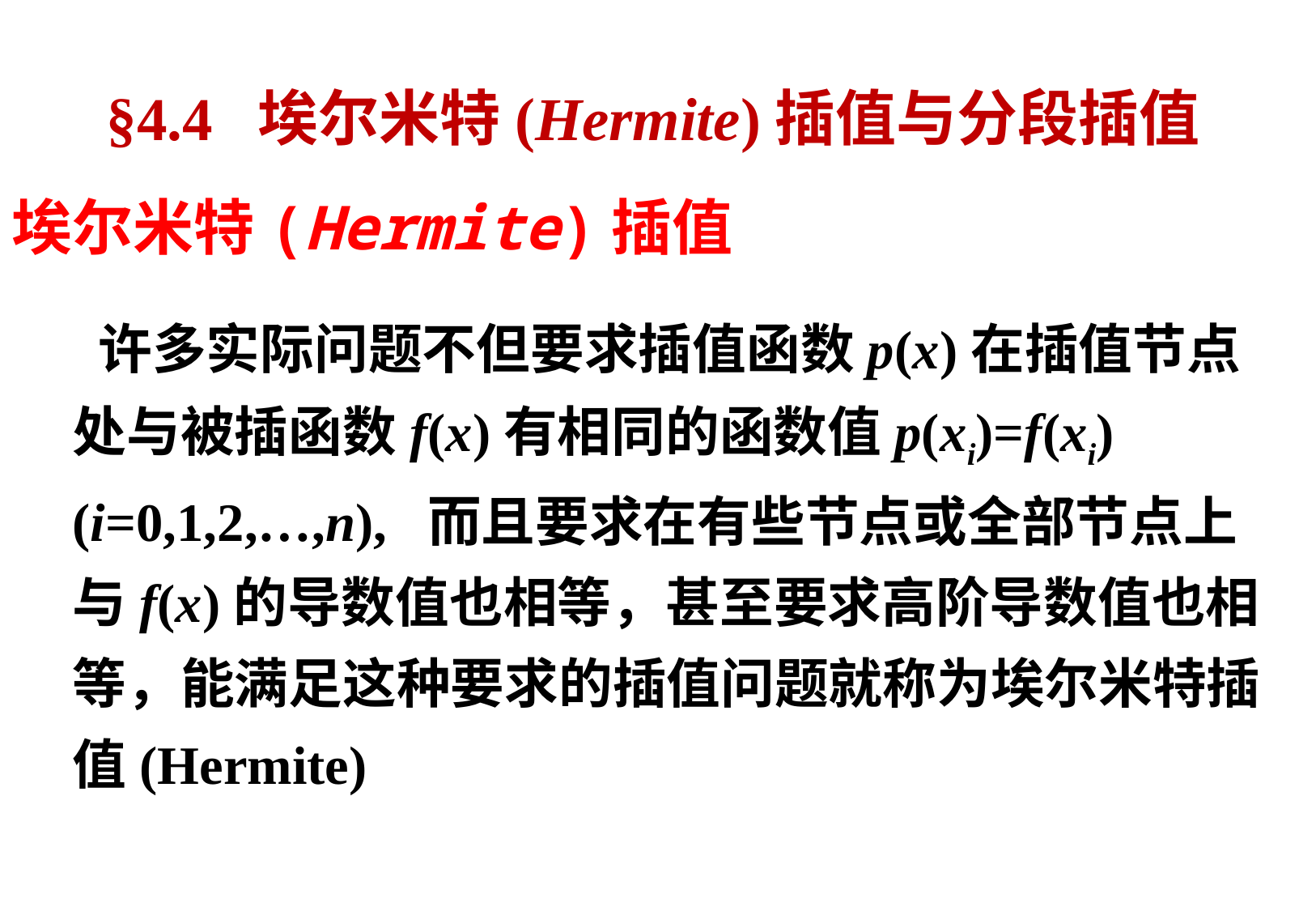

§4.4  埃尔米特(Hermite)插值与分段插值
埃尔米特(Hermite)插值
       许多实际问题不但要求插值函数p(x)在插值节点处与被插函数f(x)有相同的函数值p(xi)=f(xi)  (i=0,1,2,…,n),  而且要求在有些节点或全部节点上与f(x)的导数值也相等，甚至要求高阶导数值也相等，能满足这种要求的插值问题就称为埃尔米特插值(Hermite)